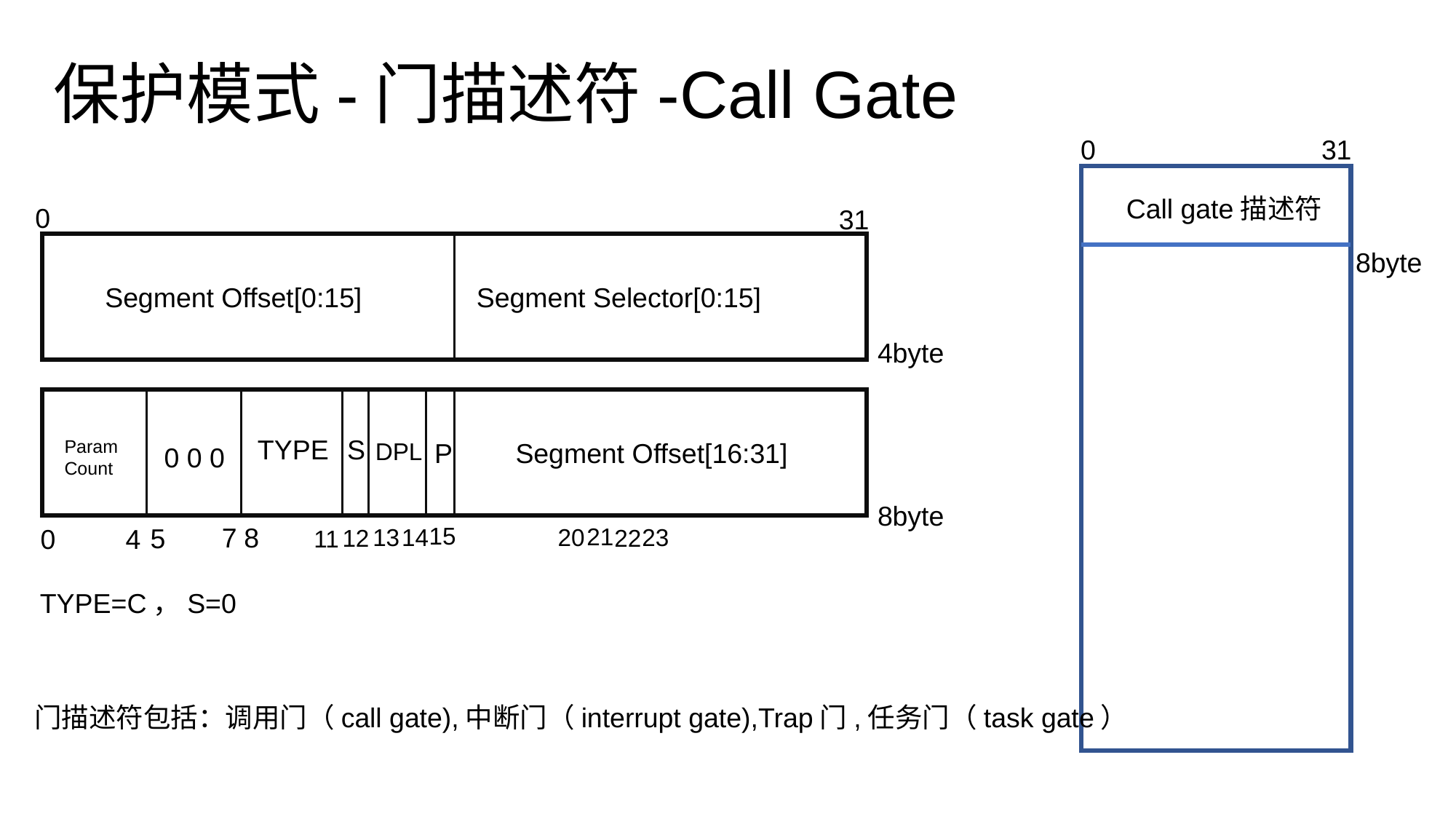

# 保护模式-门描述符-Call Gate
0
31

Call gate描述符
0
31

8byte
Segment Offset[0:15]
Segment Selector[0:15]
4byte

TYPE
S
Param
Count
Segment Offset[16:31]
DPL
P
0 0 0
8byte
7
8
15
21
5
13
14
0
4
20
23
12
22
11
TYPE=C，S=0
门描述符包括：调用门（call gate),中断门（interrupt gate),Trap门,任务门（task gate）